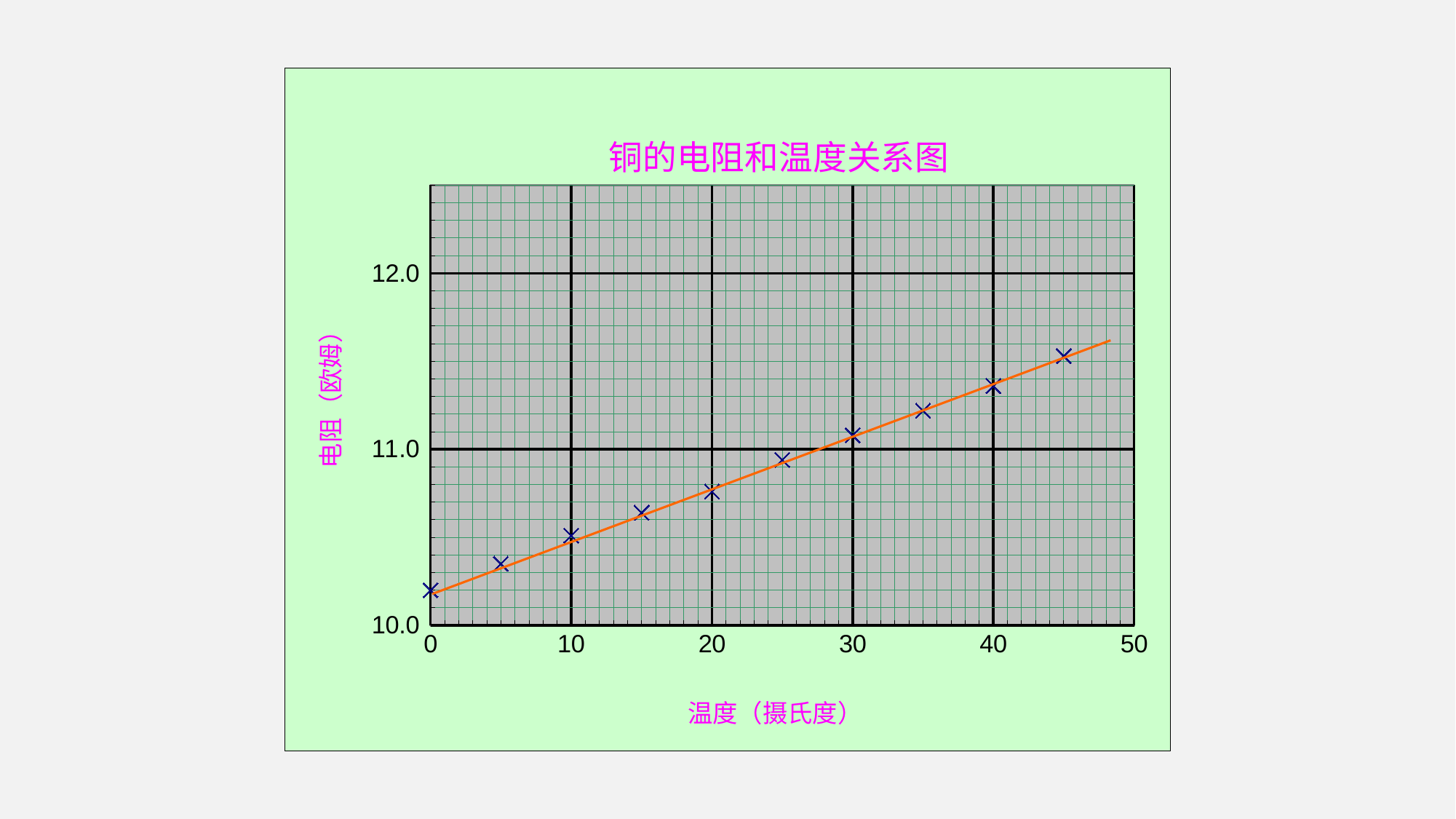

### Chart: 铜的电阻和温度关系图

| Category |  |
|---|---|